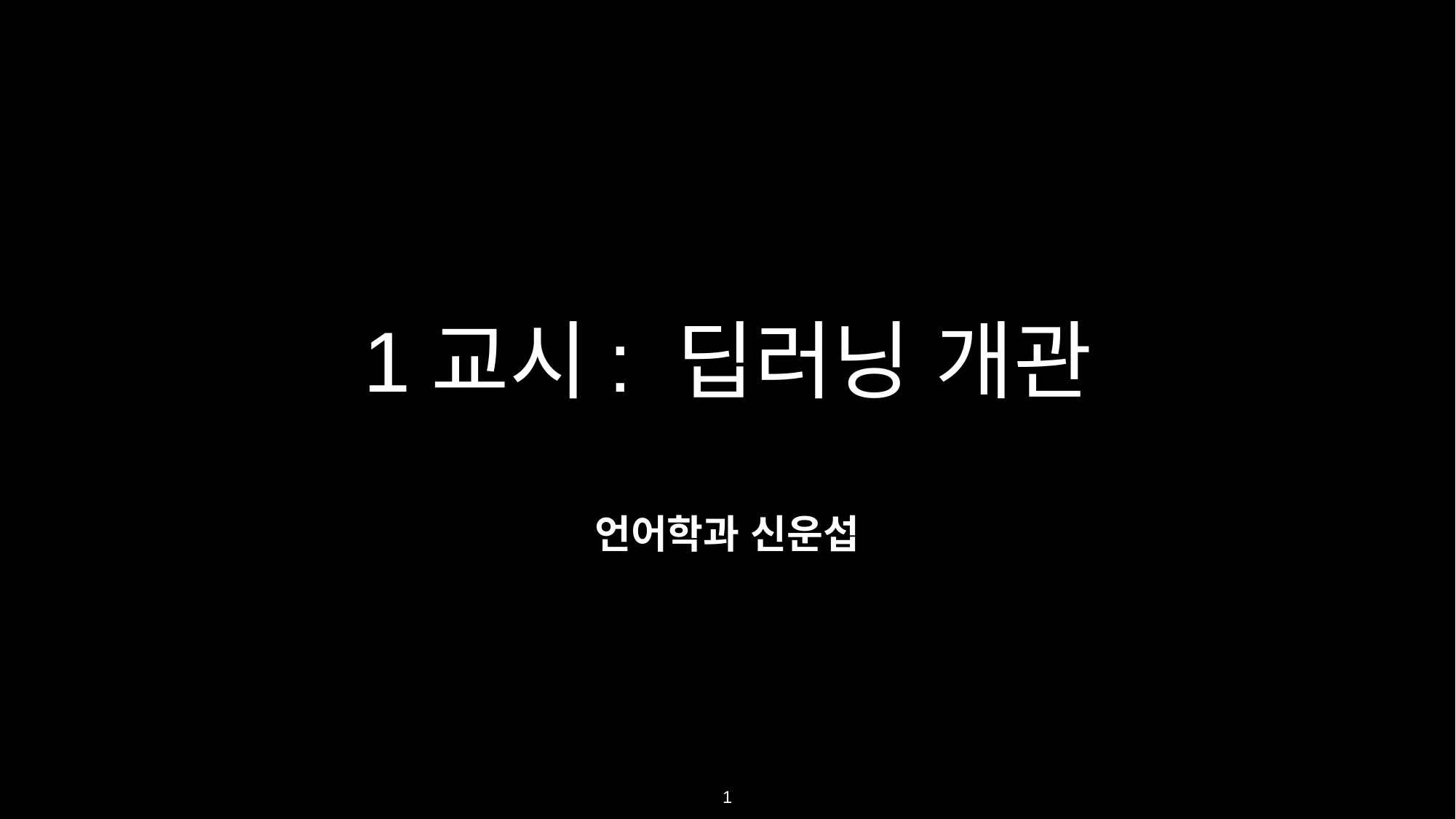

# 1교시: 딥러닝 개관
언어학과 신운섭
1